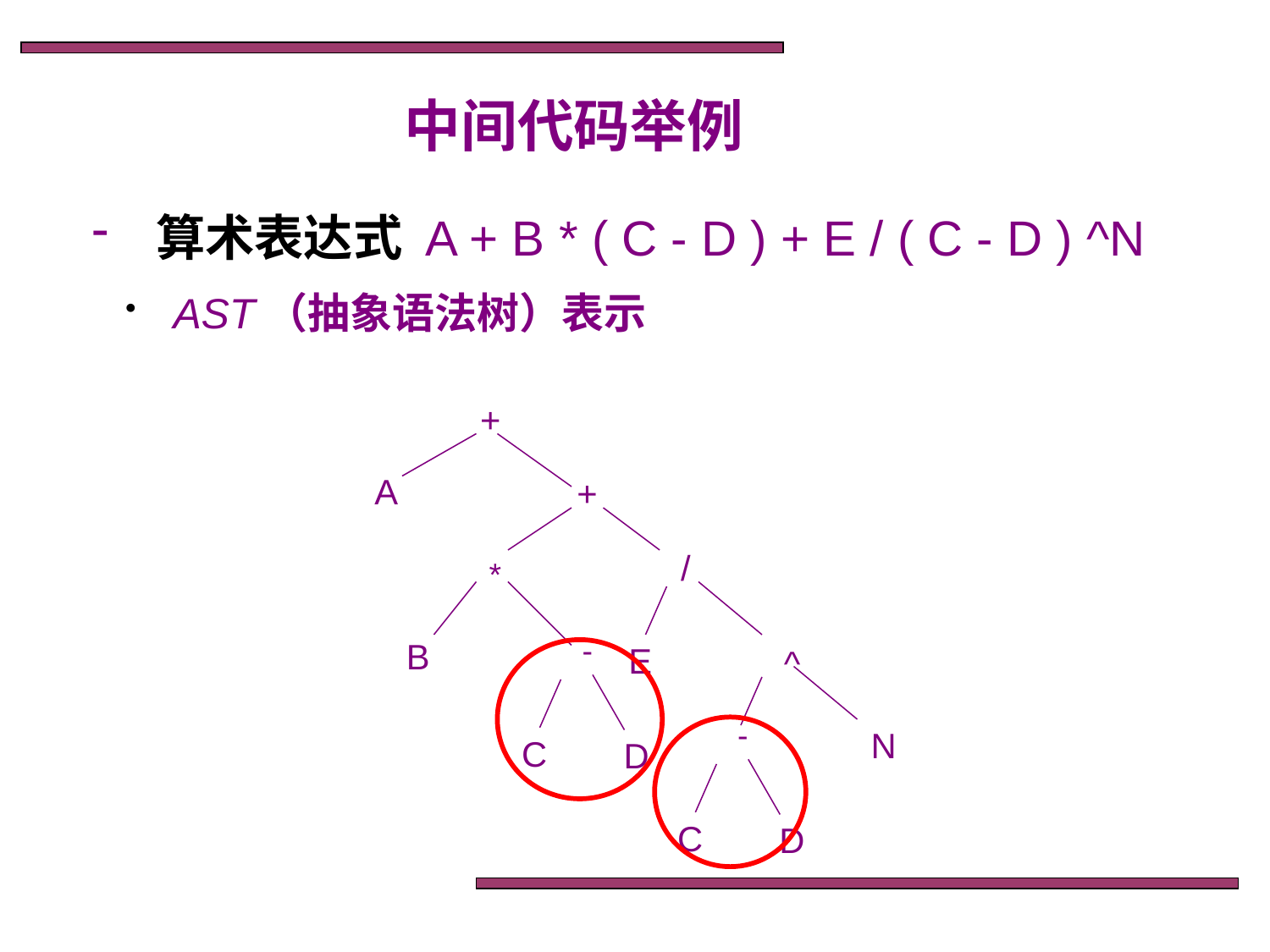

中间代码举例
  算术表达式 A + B * ( C - D ) + E / ( C - D ) ^N

  AST（抽象语法树）表示
+

A
+

/
*

-
B
E
^

-

N
C
D

C
D